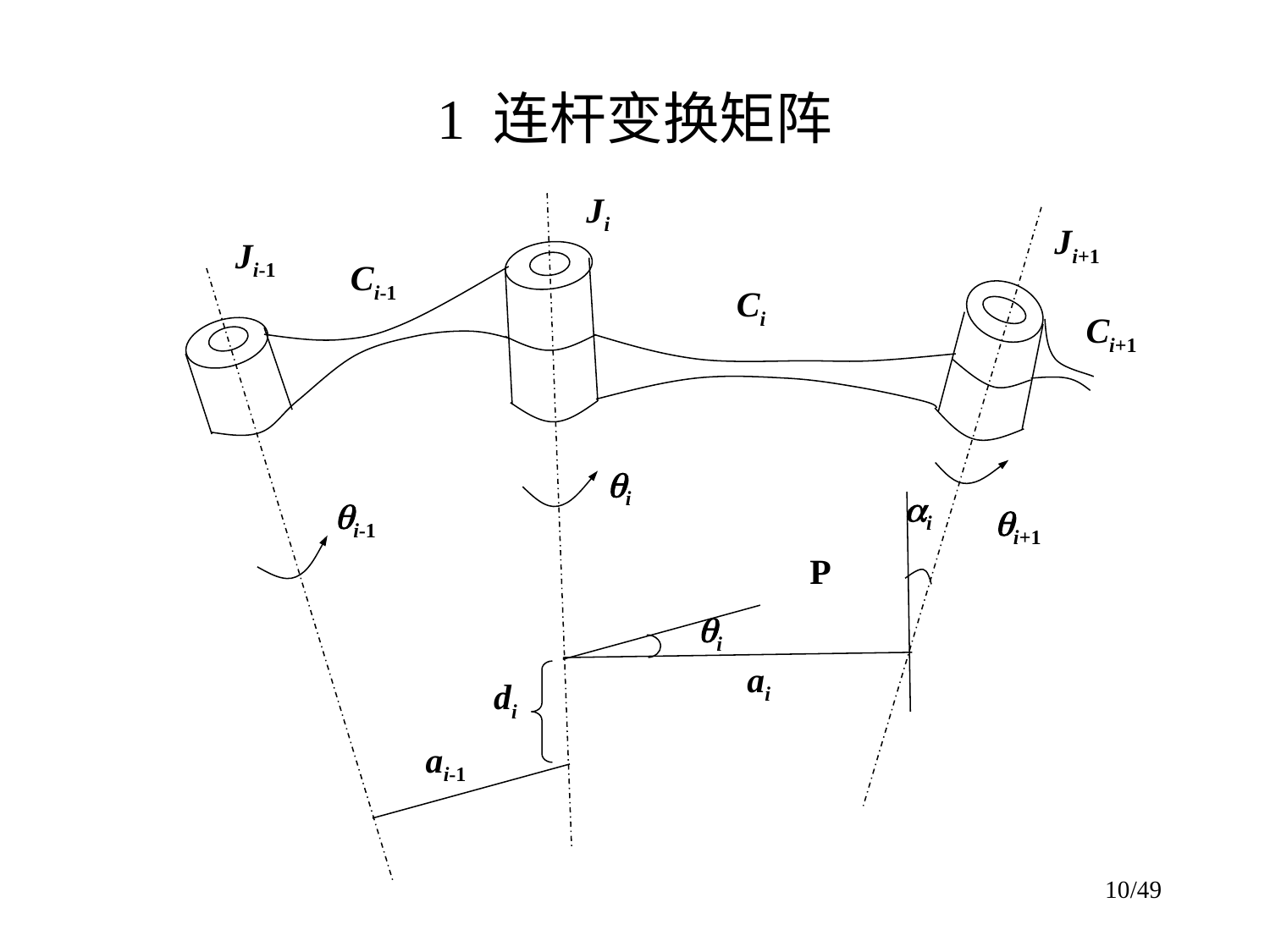

# 1 连杆变换矩阵
Ji

Ji+1
Ji-1

Ci-1

Ci

Ci+1

θi

αi
θi-1

θi+1

P

θi

ai

di
ai-1

10/49